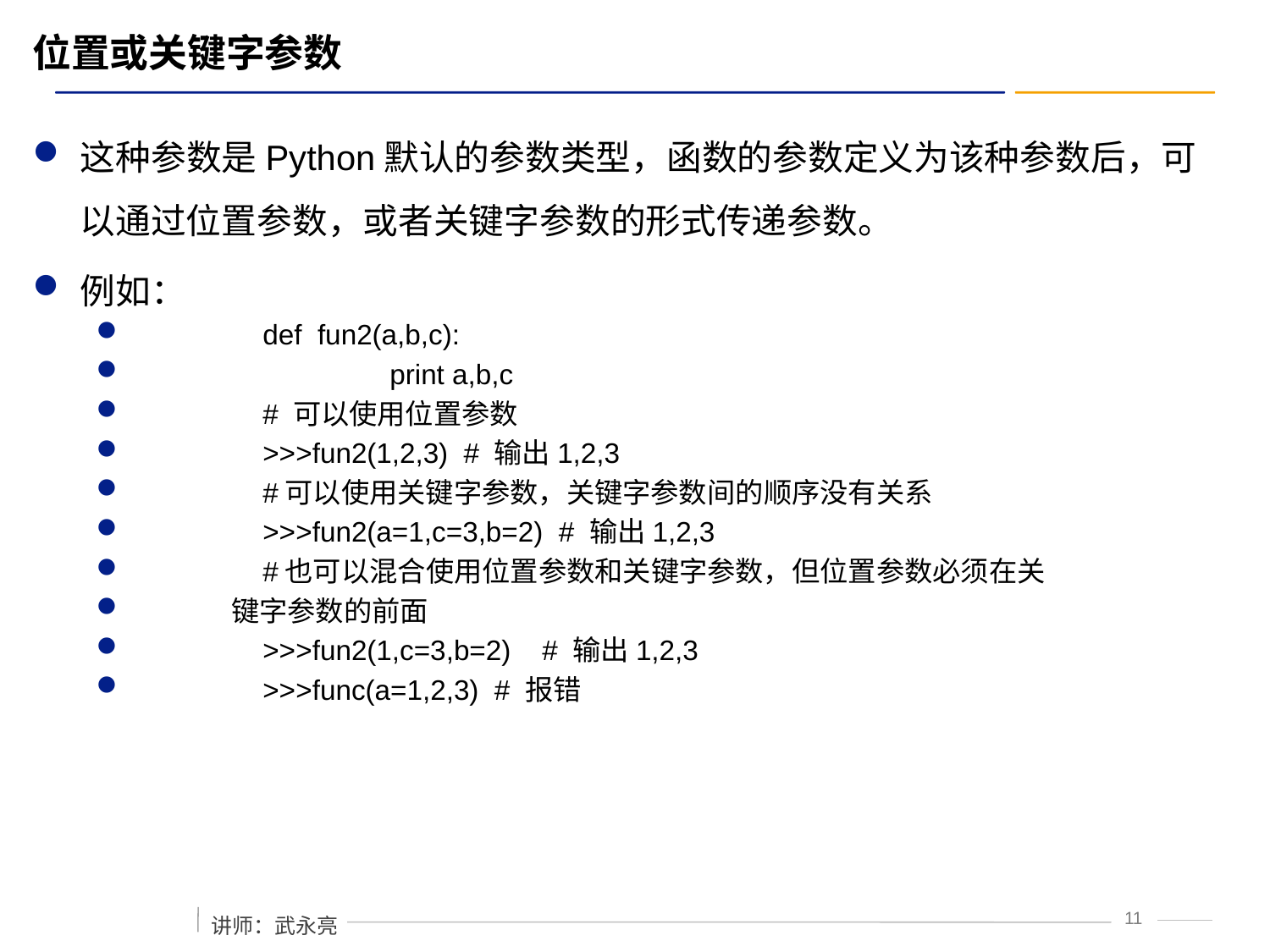

# 位置或关键字参数
这种参数是Python默认的参数类型，函数的参数定义为该种参数后，可以通过位置参数，或者关键字参数的形式传递参数。
例如：
	def  fun2(a,b,c):
		print a,b,c
	# 可以使用位置参数
	>>>fun2(1,2,3)  # 输出1,2,3
	#可以使用关键字参数，关键字参数间的顺序没有关系
	>>>fun2(a=1,c=3,b=2)  # 输出1,2,3
	#也可以混合使用位置参数和关键字参数，但位置参数必须在关
              键字参数的前面
	>>>fun2(1,c=3,b=2)    # 输出1,2,3
	>>>func(a=1,2,3)  # 报错